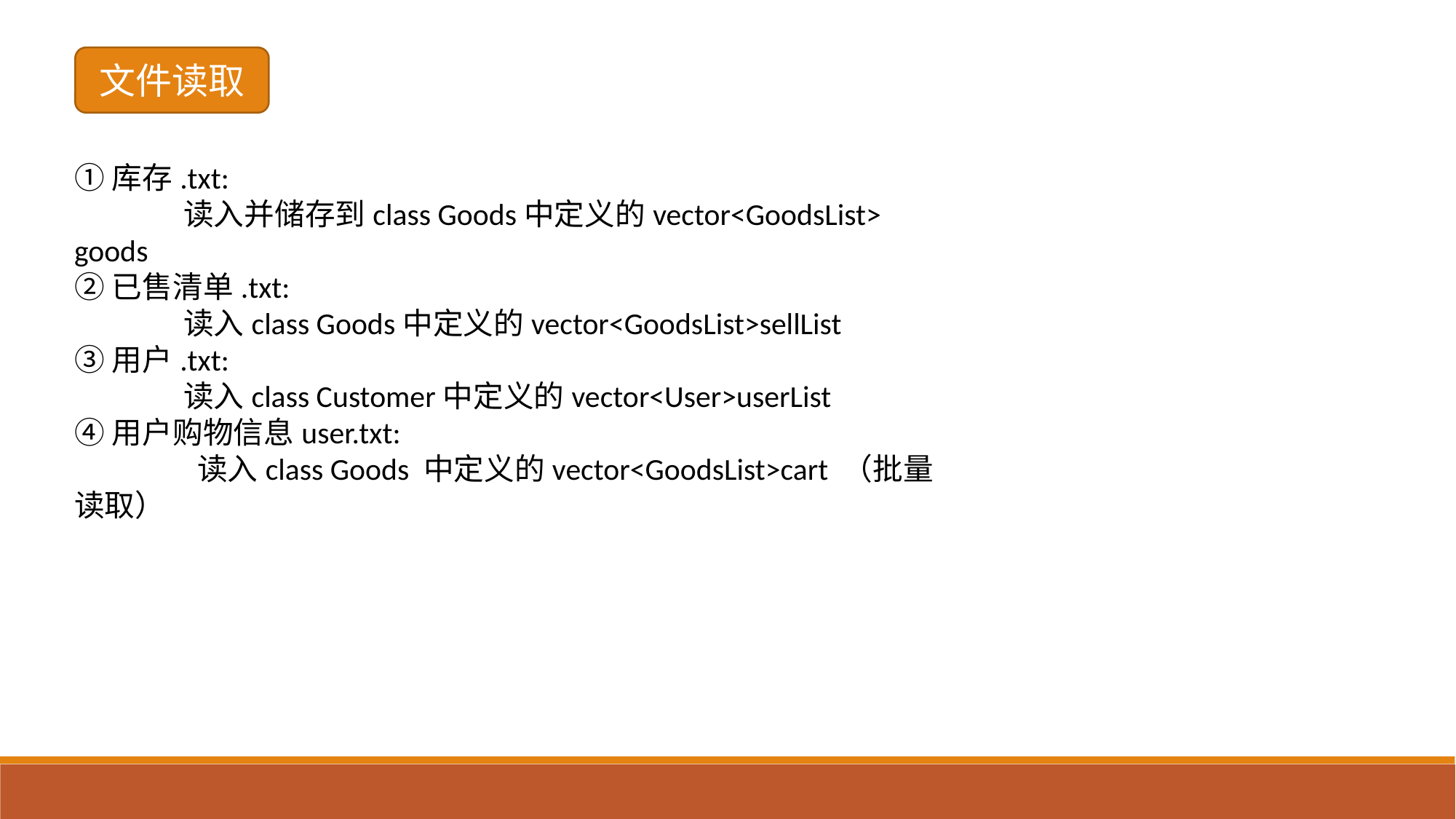

文件读取
①库存.txt:
	读入并储存到class Goods中定义的vector<GoodsList> goods
②已售清单.txt:
	读入class Goods中定义的vector<GoodsList>sellList
③用户.txt:
	读入class Customer中定义的vector<User>userList
④用户购物信息user.txt:
	 读入class Goods 中定义的vector<GoodsList>cart （批量读取）